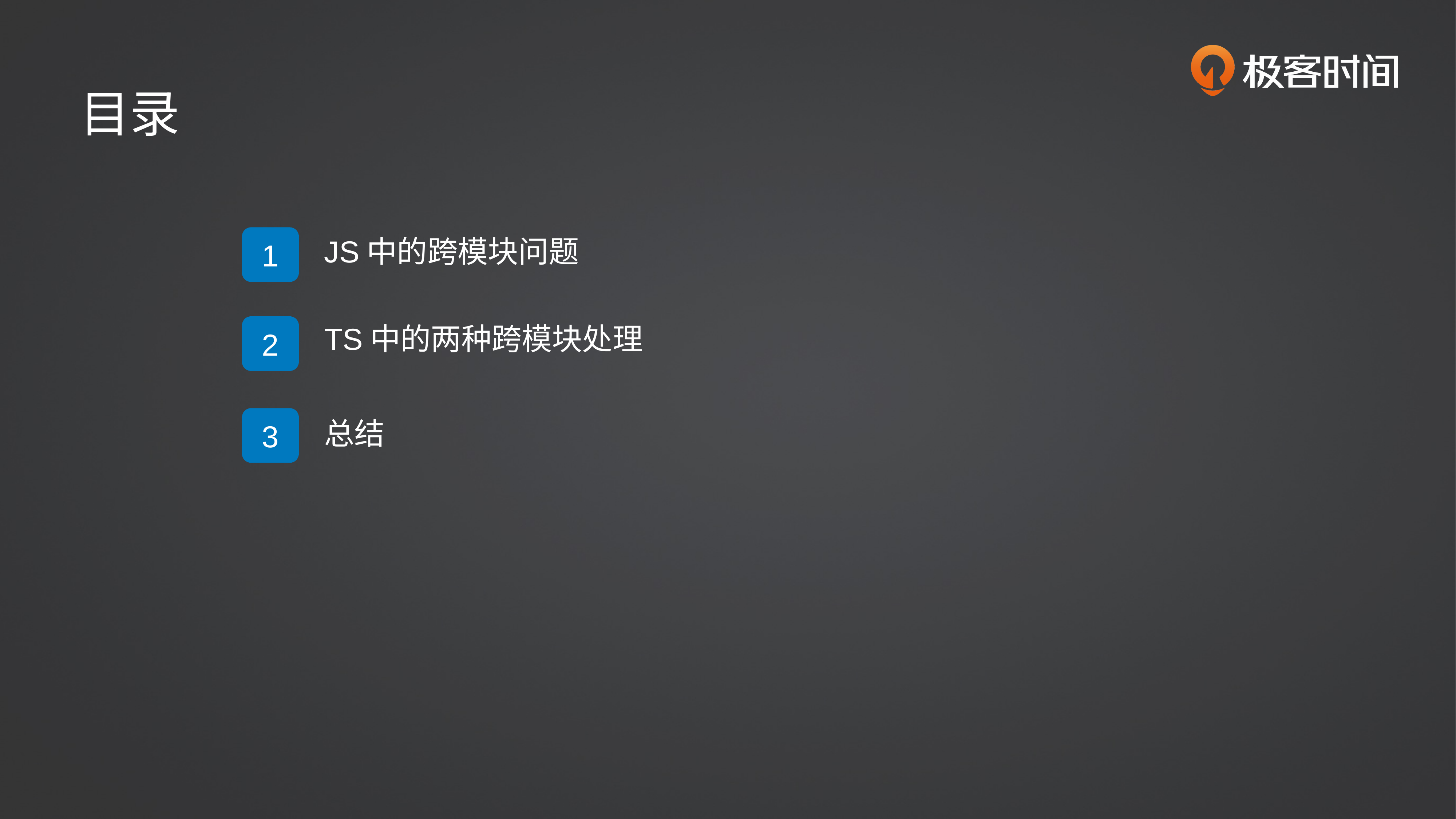

目录

1
JS中的跨模块问题

2
TS中的两种跨模块处理

3
总结